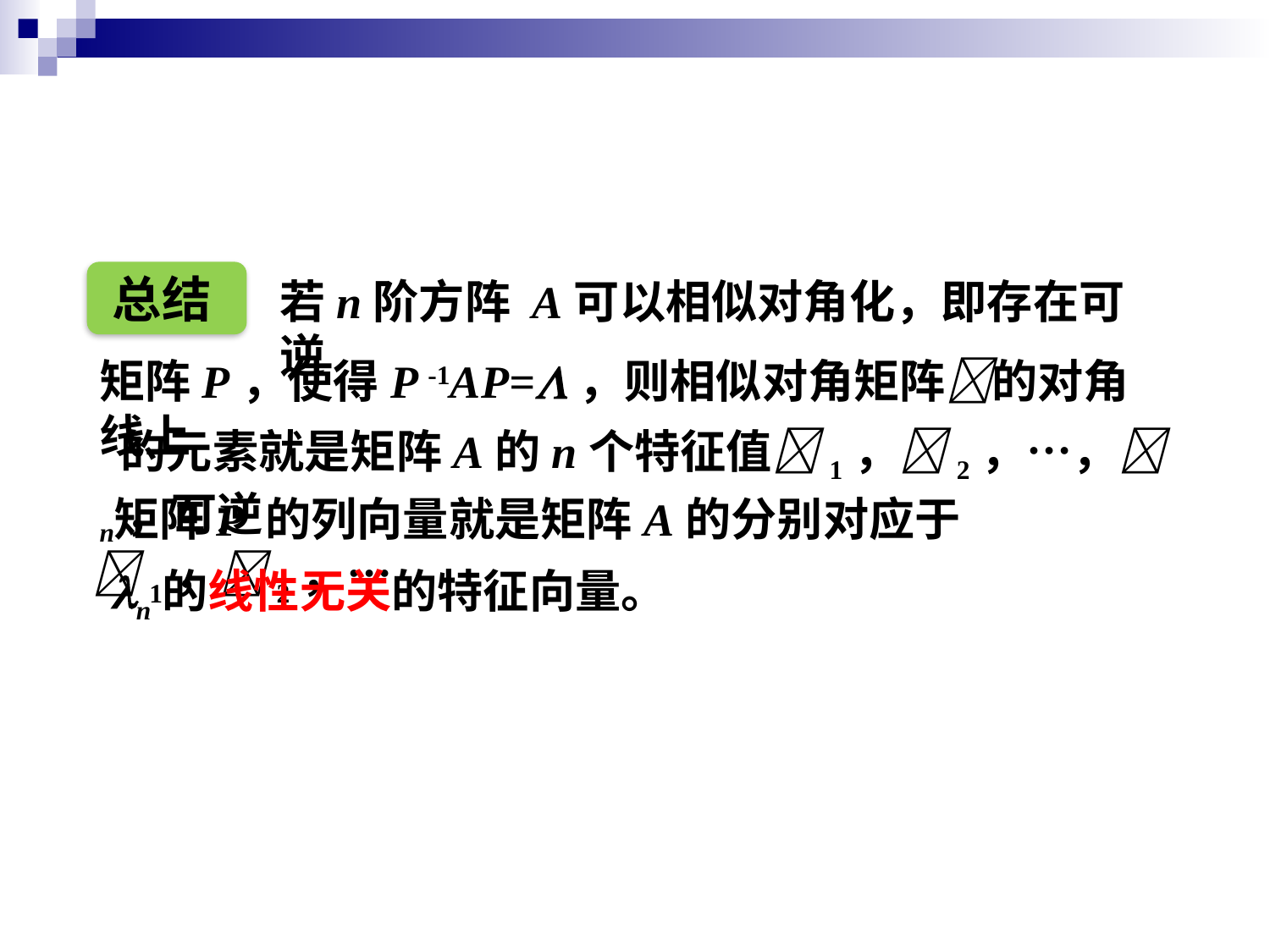

总结
若n阶方阵 A可以相似对角化，即存在可逆
矩阵P，使得P -1AP=Λ，则相似对角矩阵Λ的对角线上
 的元素就是矩阵A的n个特征值λ1，λ2，…，λn，可逆
 矩阵P 的列向量就是矩阵A的分别对应于λ1，λ2，…
 λn的线性无关的特征向量。